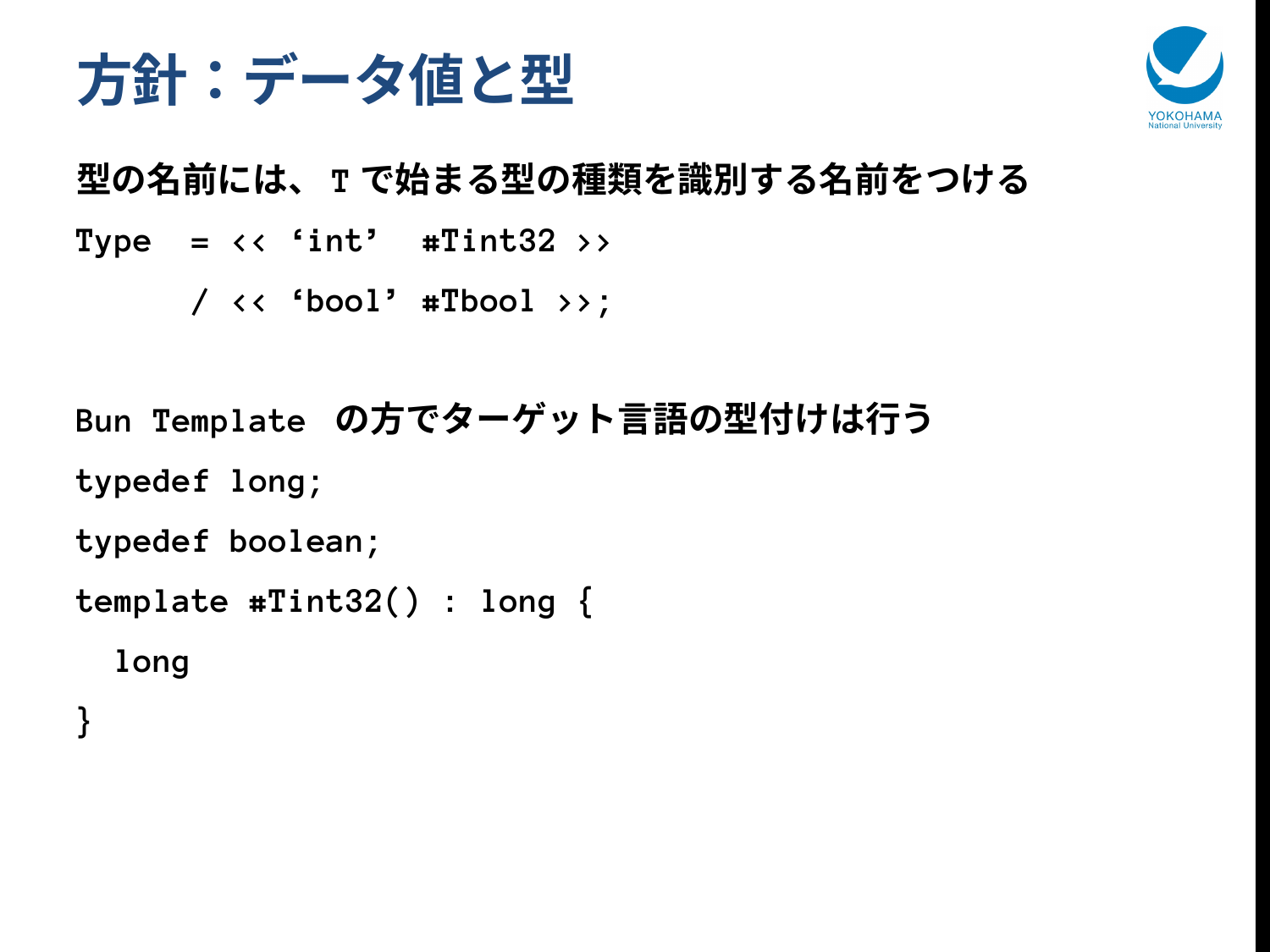

# 方針：データ値と型
型の名前には、Tで始まる型の種類を識別する名前をつける
Type  = << ‘int’  #Tint32 >>
      / << ‘bool’ #Tbool >>;

Bun Template の方でターゲット言語の型付けは行う
typedef long;
typedef boolean;
template #Tint32() : long {
  long
}